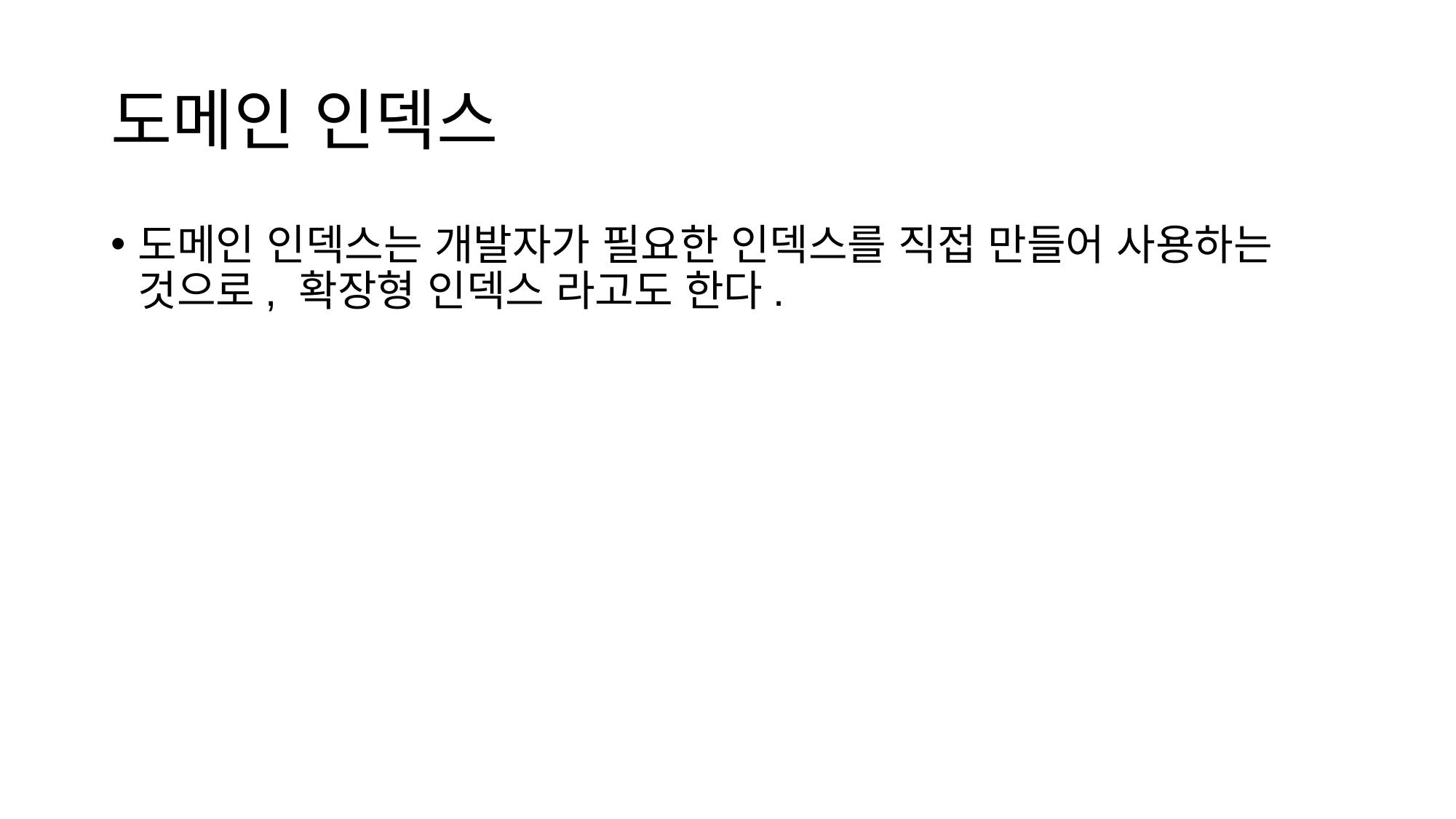

# 도메인 인덱스
도메인 인덱스는 개발자가 필요한 인덱스를 직접 만들어 사용하는 것으로, 확장형 인덱스 라고도 한다.